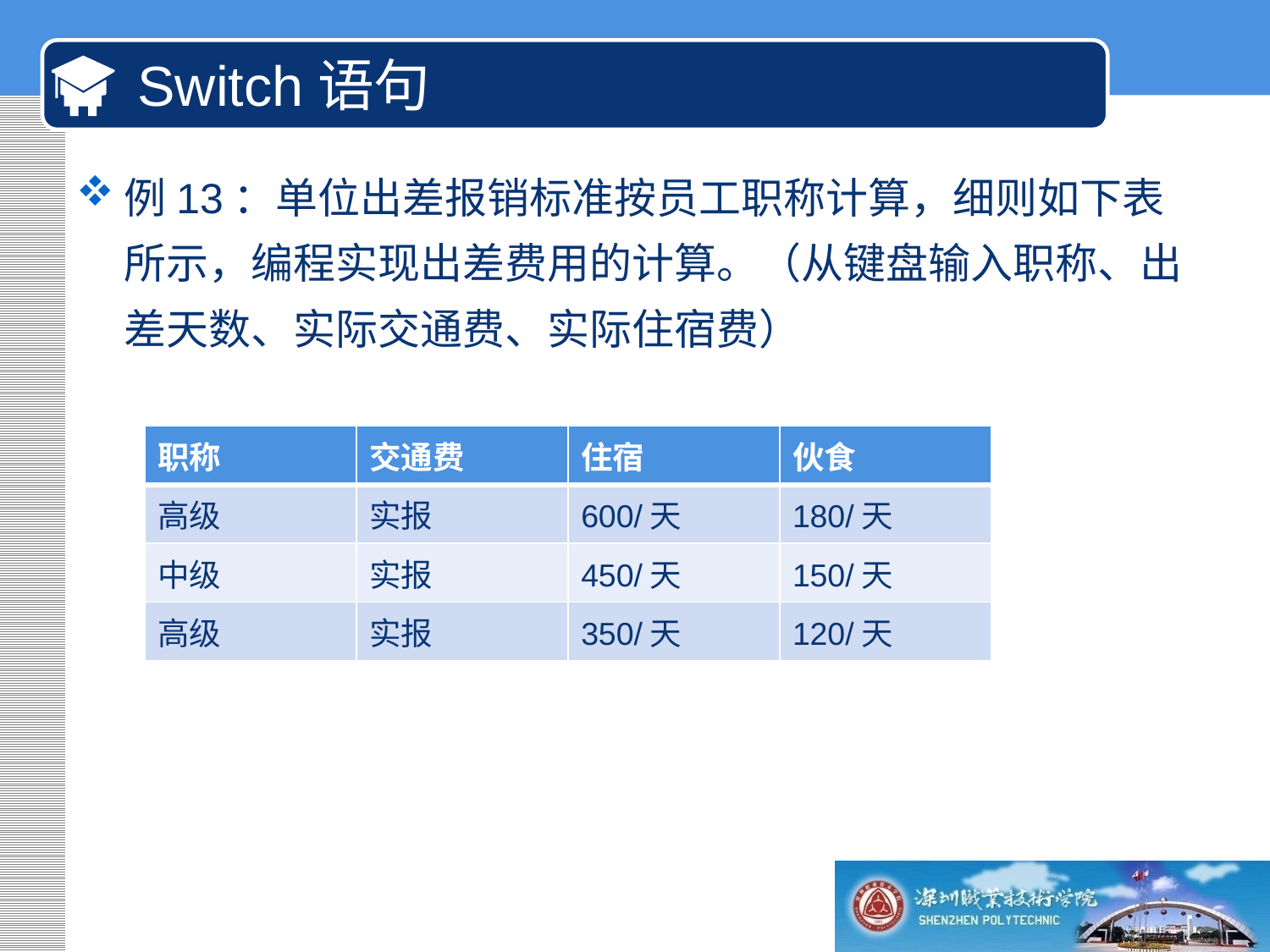

# Switch语句
例13：单位出差报销标准按员工职称计算，细则如下表所示，编程实现出差费用的计算。（从键盘输入职称、出差天数、实际交通费、实际住宿费）
| 职称 | 交通费 | 住宿 | 伙食 |
| --- | --- | --- | --- |
| 高级 | 实报 | 600/天 | 180/天 |
| 中级 | 实报 | 450/天 | 150/天 |
| 高级 | 实报 | 350/天 | 120/天 |